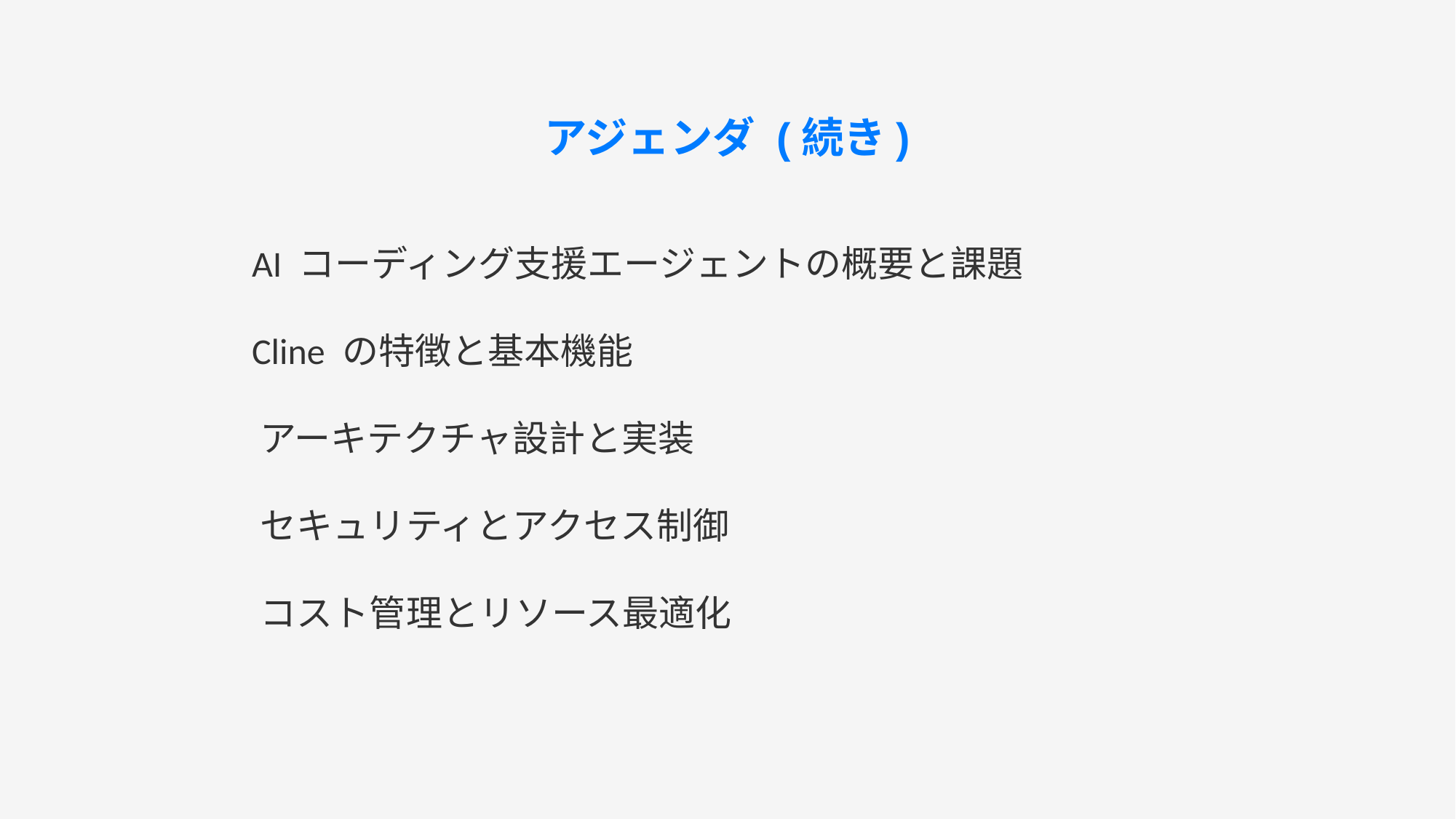

アジェンダ (続き)
 AI コーディング支援エージェントの概要と課題
 Cline の特徴と基本機能
 アーキテクチャ設計と実装
 セキュリティとアクセス制御
 コスト管理とリソース最適化